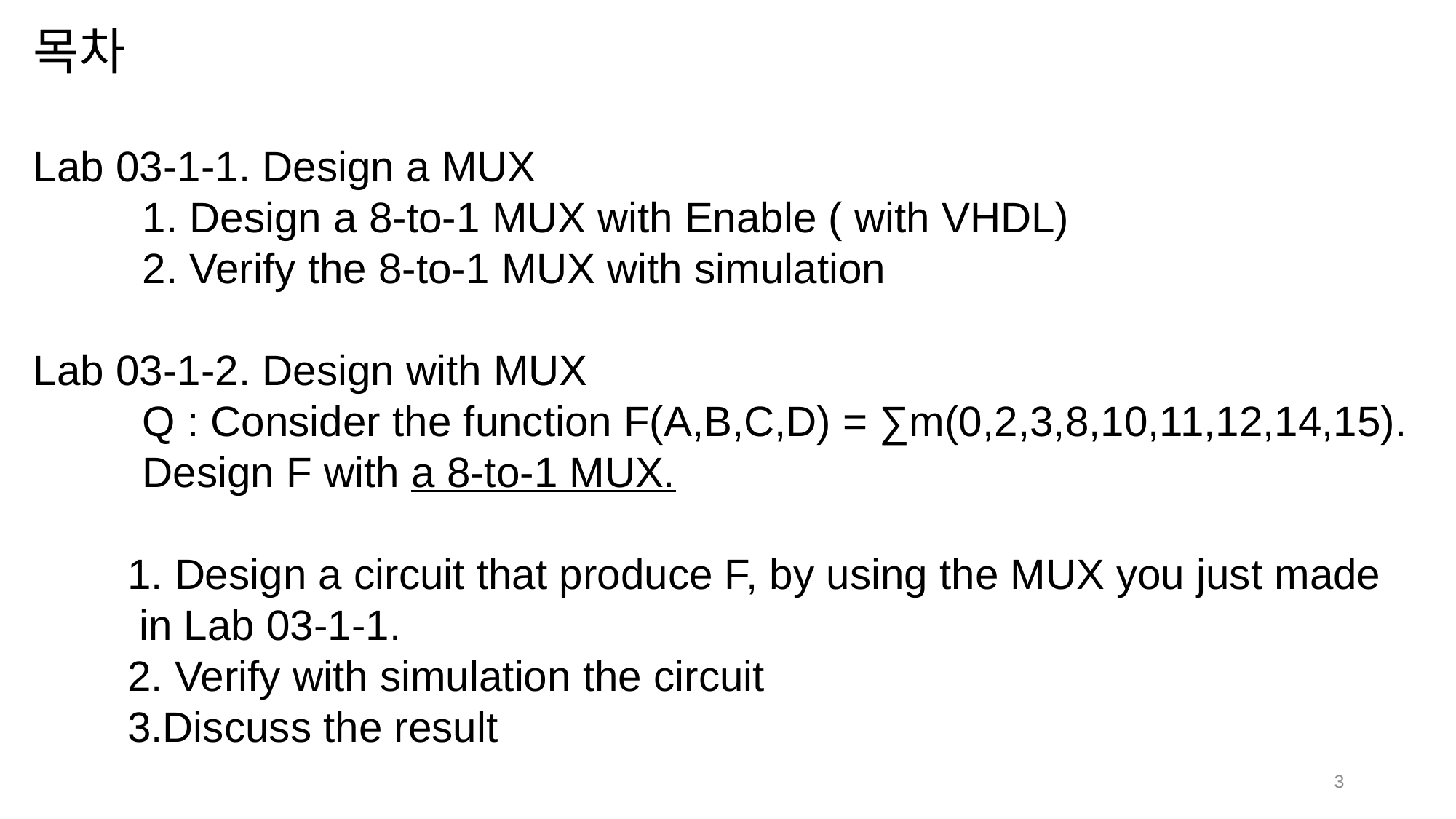

목차

Lab 03-1-1. Design a MUX
	1. Design a 8-to-1 MUX with Enable ( with VHDL)
	2. Verify the 8-to-1 MUX with simulation

Lab 03-1-2. Design with MUX
	Q : Consider the function F(A,B,C,D) = ∑m(0,2,3,8,10,11,12,14,15).
	Design F with a 8-to-1 MUX.

	1. Design a circuit that produce F, by using the MUX you just made 	  in Lab 03-1-1.
	2. Verify with simulation the circuit
	3.Discuss the result
3